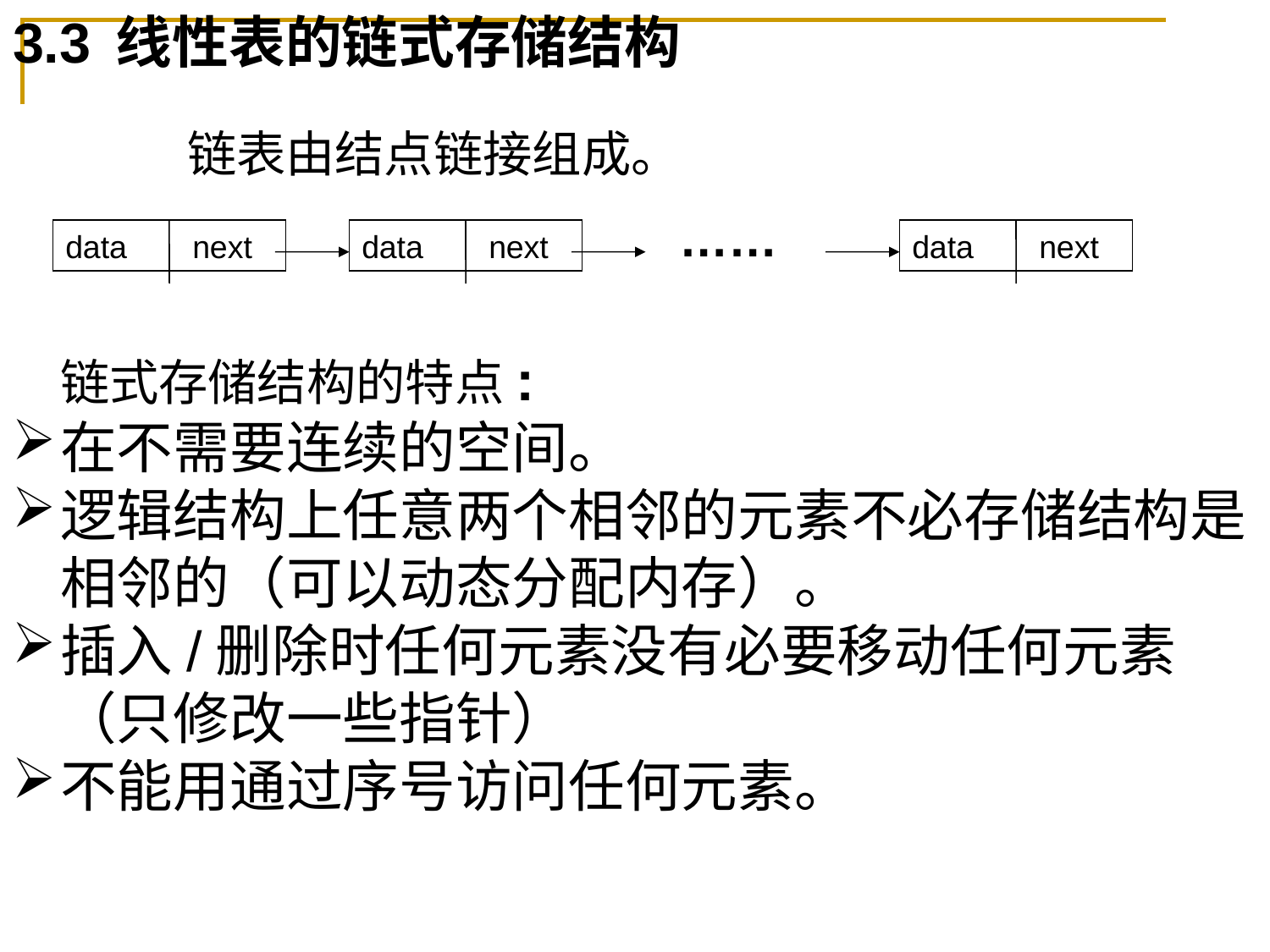

# 3.3 线性表的链式存储结构
		链表由结点链接组成。
……
data	next

data	next

data	next

	链式存储结构的特点:
在不需要连续的空间。
逻辑结构上任意两个相邻的元素不必存储结构是相邻的（可以动态分配内存）。
插入/删除时任何元素没有必要移动任何元素（只修改一些指针）
不能用通过序号访问任何元素。